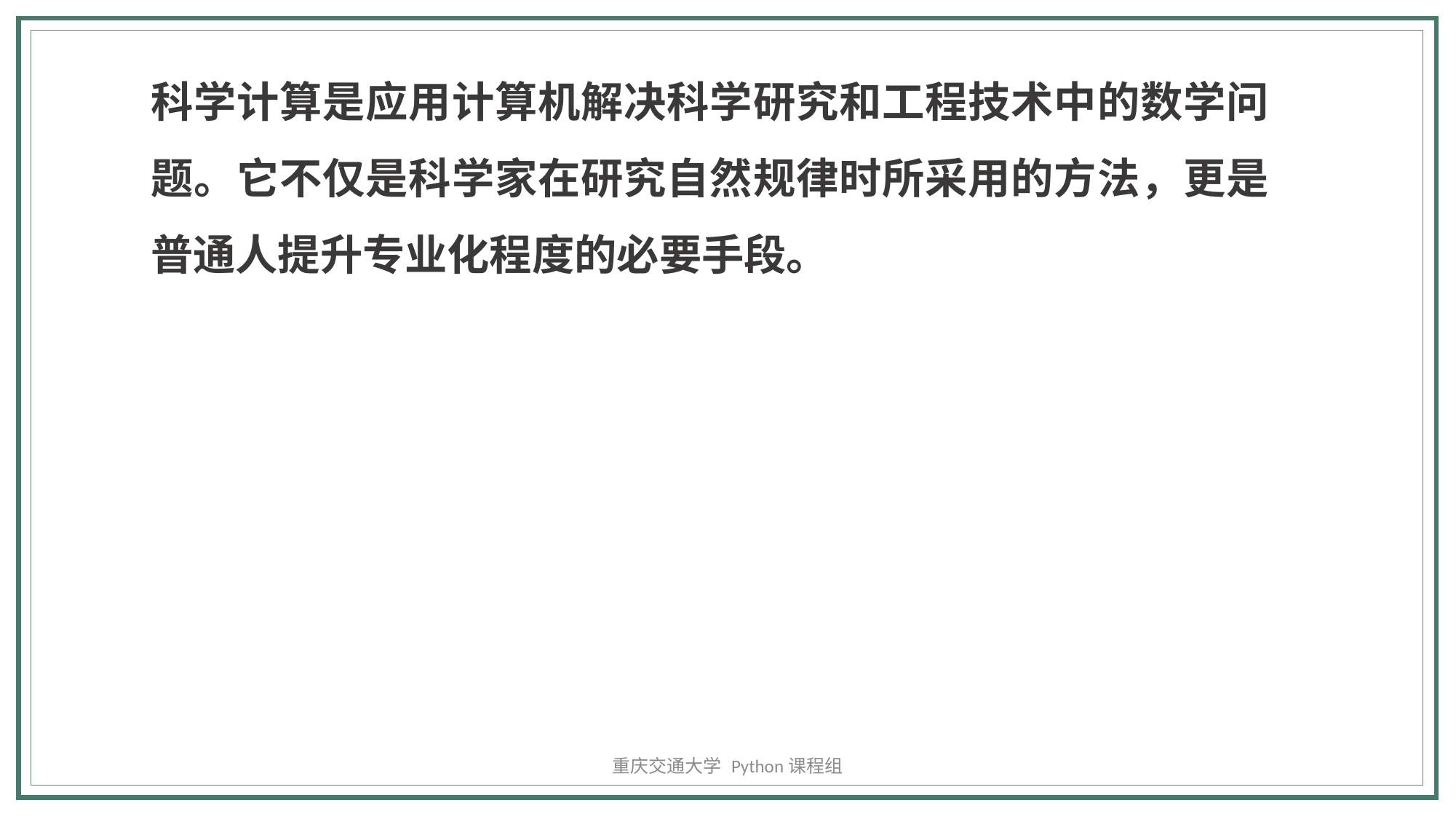

科学计算是应用计算机解决科学研究和工程技术中的数学问题。它不仅是科学家在研究自然规律时所采用的方法，更是普通人提升专业化程度的必要手段。

重庆交通大学 Python课程组